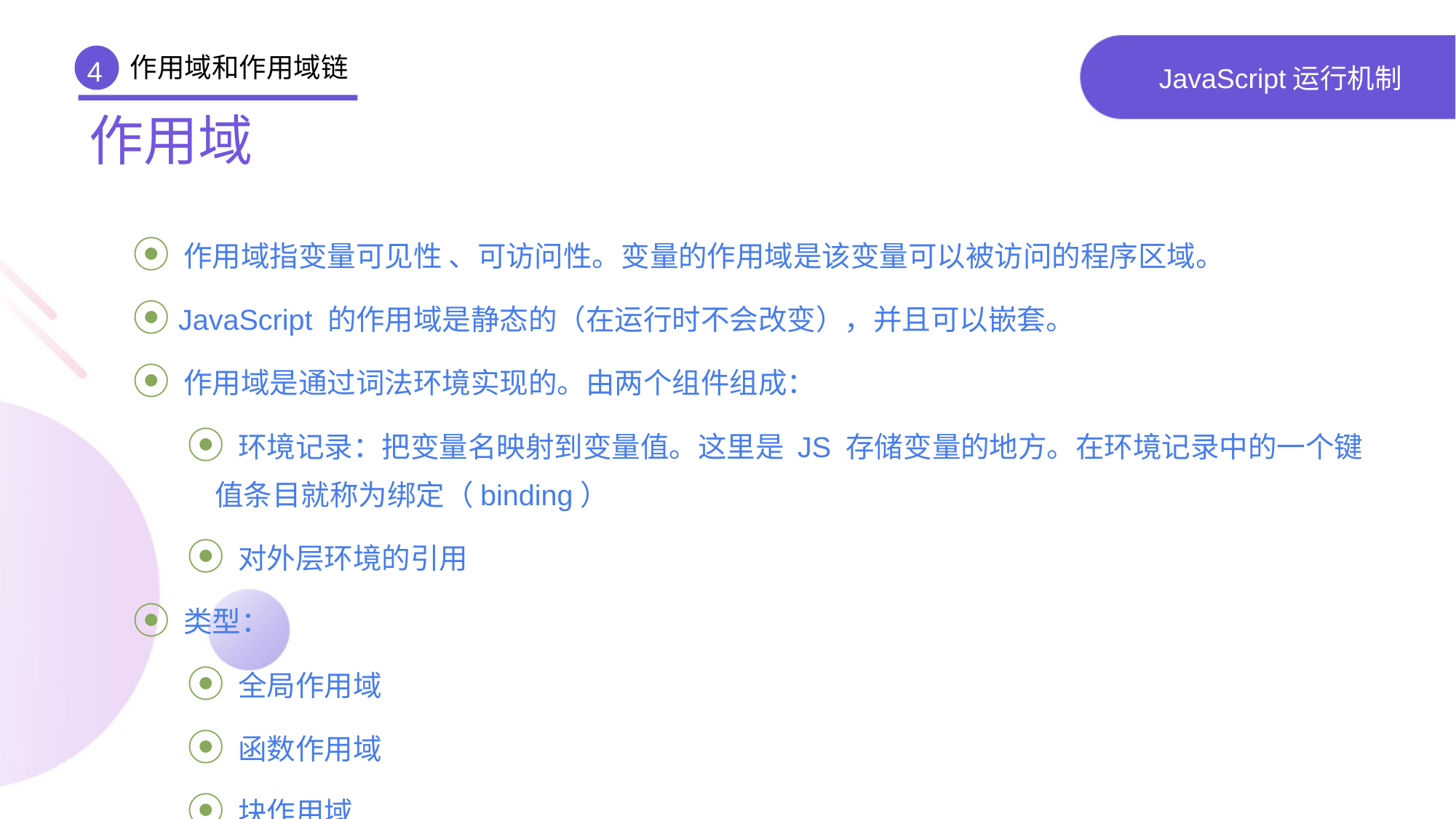

作用域和作用域链
4
# JavaScript运行机制
作用域
 作用域指变量可见性 、可访问性。变量的作用域是该变量可以被访问的程序区域。
 JavaScript 的作用域是静态的（在运行时不会改变），并且可以嵌套。
 作用域是通过词法环境实现的。由两个组件组成：
 环境记录：把变量名映射到变量值。这里是 JS 存储变量的地方。在环境记录中的一个键值条目就称为绑定（binding）
 对外层环境的引用
 类型：
 全局作用域
 函数作用域
 块作用域